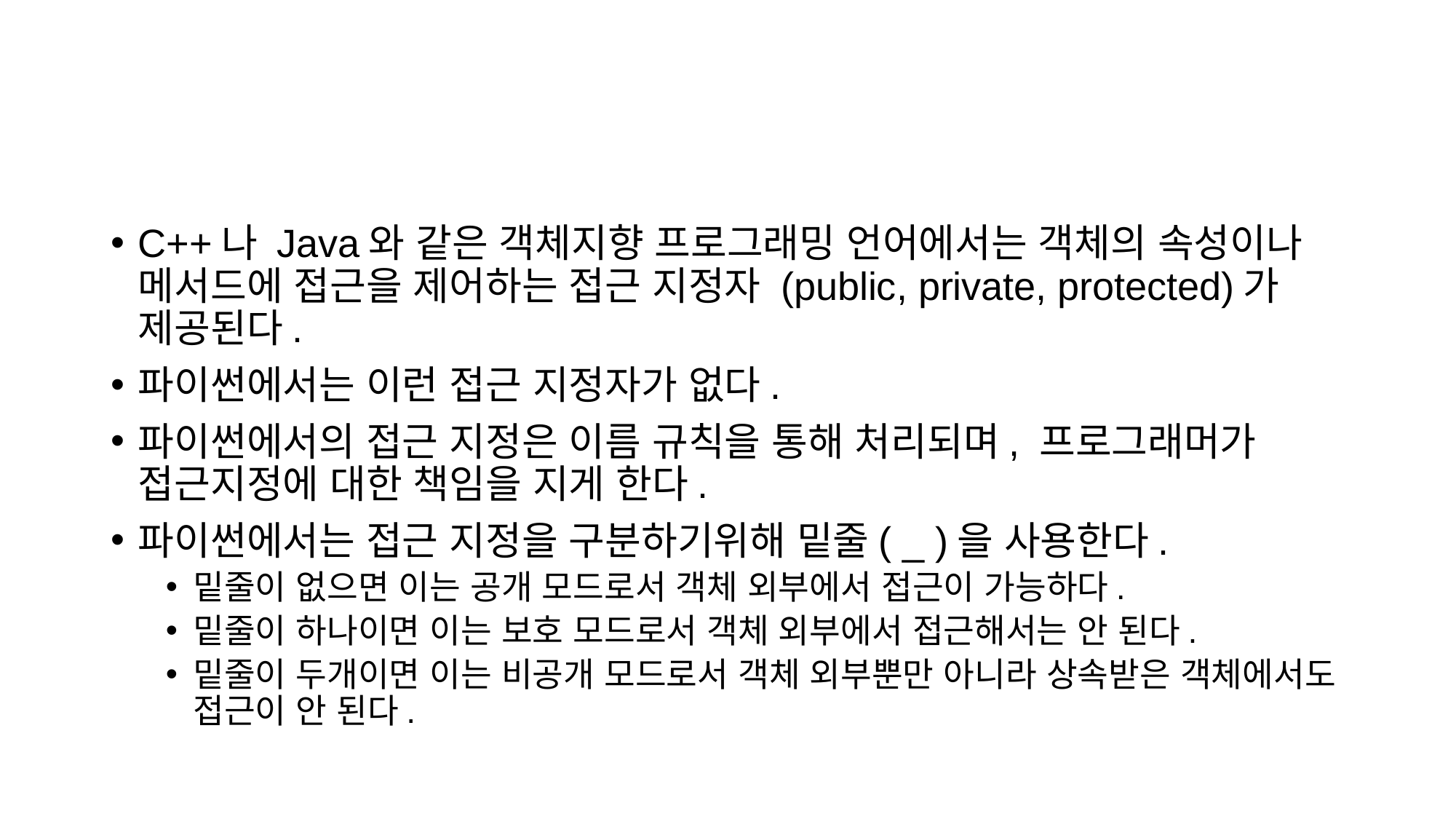

#
C++나 Java와 같은 객체지향 프로그래밍 언어에서는 객체의 속성이나 메서드에 접근을 제어하는 접근 지정자 (public, private, protected)가 제공된다.
파이썬에서는 이런 접근 지정자가 없다.
파이썬에서의 접근 지정은 이름 규칙을 통해 처리되며, 프로그래머가 접근지정에 대한 책임을 지게 한다.
파이썬에서는 접근 지정을 구분하기위해 밑줄( _ )을 사용한다.
밑줄이 없으면 이는 공개 모드로서 객체 외부에서 접근이 가능하다.
밑줄이 하나이면 이는 보호 모드로서 객체 외부에서 접근해서는 안 된다.
밑줄이 두개이면 이는 비공개 모드로서 객체 외부뿐만 아니라 상속받은 객체에서도 접근이 안 된다.